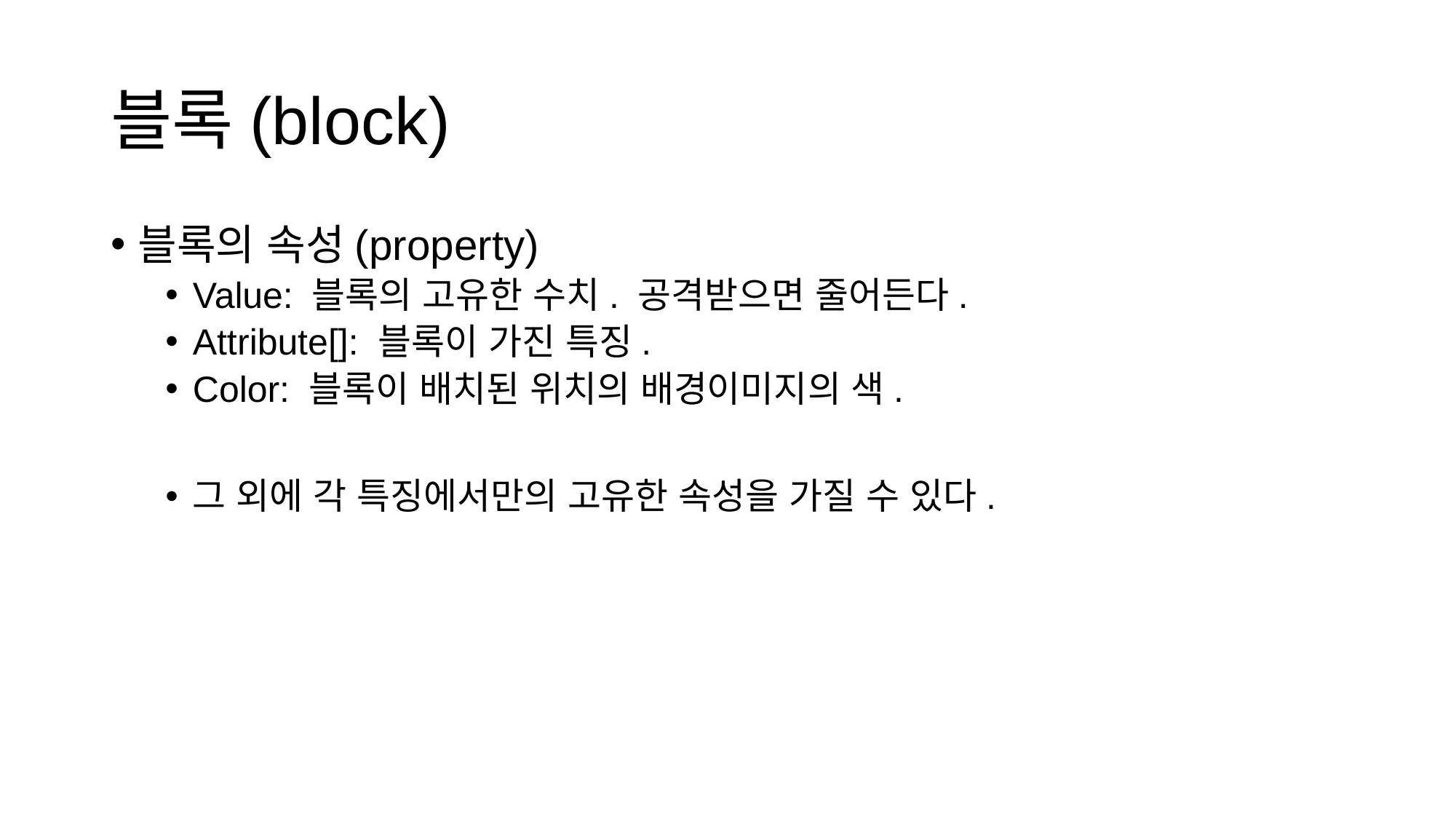

# 블록(block)
블록의 속성(property)
Value: 블록의 고유한 수치. 공격받으면 줄어든다.
Attribute[]: 블록이 가진 특징.
Color: 블록이 배치된 위치의 배경이미지의 색.

그 외에 각 특징에서만의 고유한 속성을 가질 수 있다.